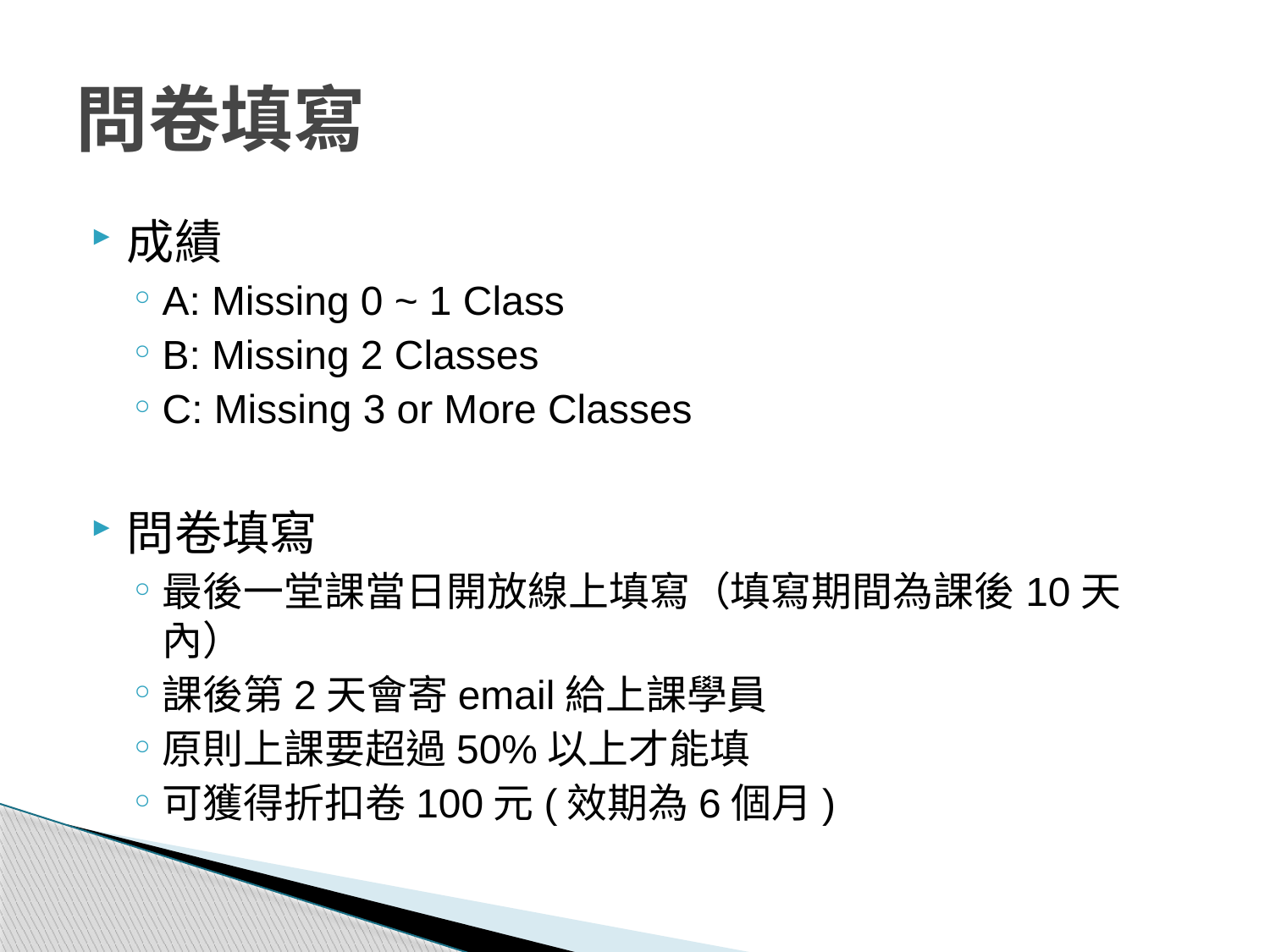

# 問卷填寫
成績
A: Missing 0 ~ 1 Class
B: Missing 2 Classes
C: Missing 3 or More Classes

問卷填寫
最後一堂課當日開放線上填寫（填寫期間為課後10天內）
課後第2天會寄email給上課學員
原則上課要超過50%以上才能填
可獲得折扣卷100元(效期為6個月)